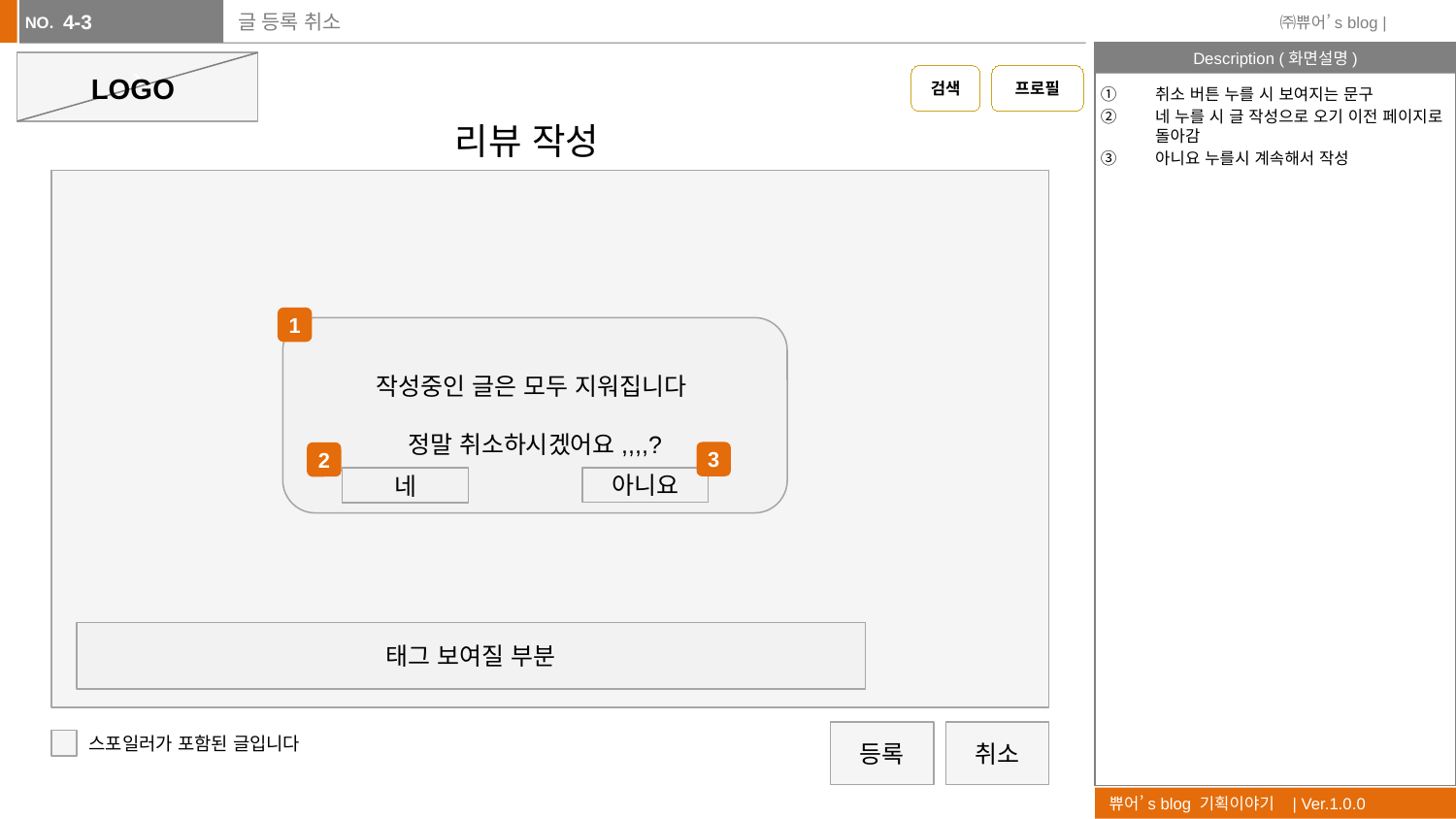

4-3
# 글 등록 취소
`
LOGO
검색
프로필
취소 버튼 누를 시 보여지는 문구
네 누를 시 글 작성으로 오기 이전 페이지로 돌아감
아니요 누를시 계속해서 작성

리뷰 작성

1
작성중인 글은 모두 지워집니다

정말 취소하시겠어요,,,,?
3
2
아니요
네
태그 보여질 부분
취소
등록
스포일러가 포함된 글입니다